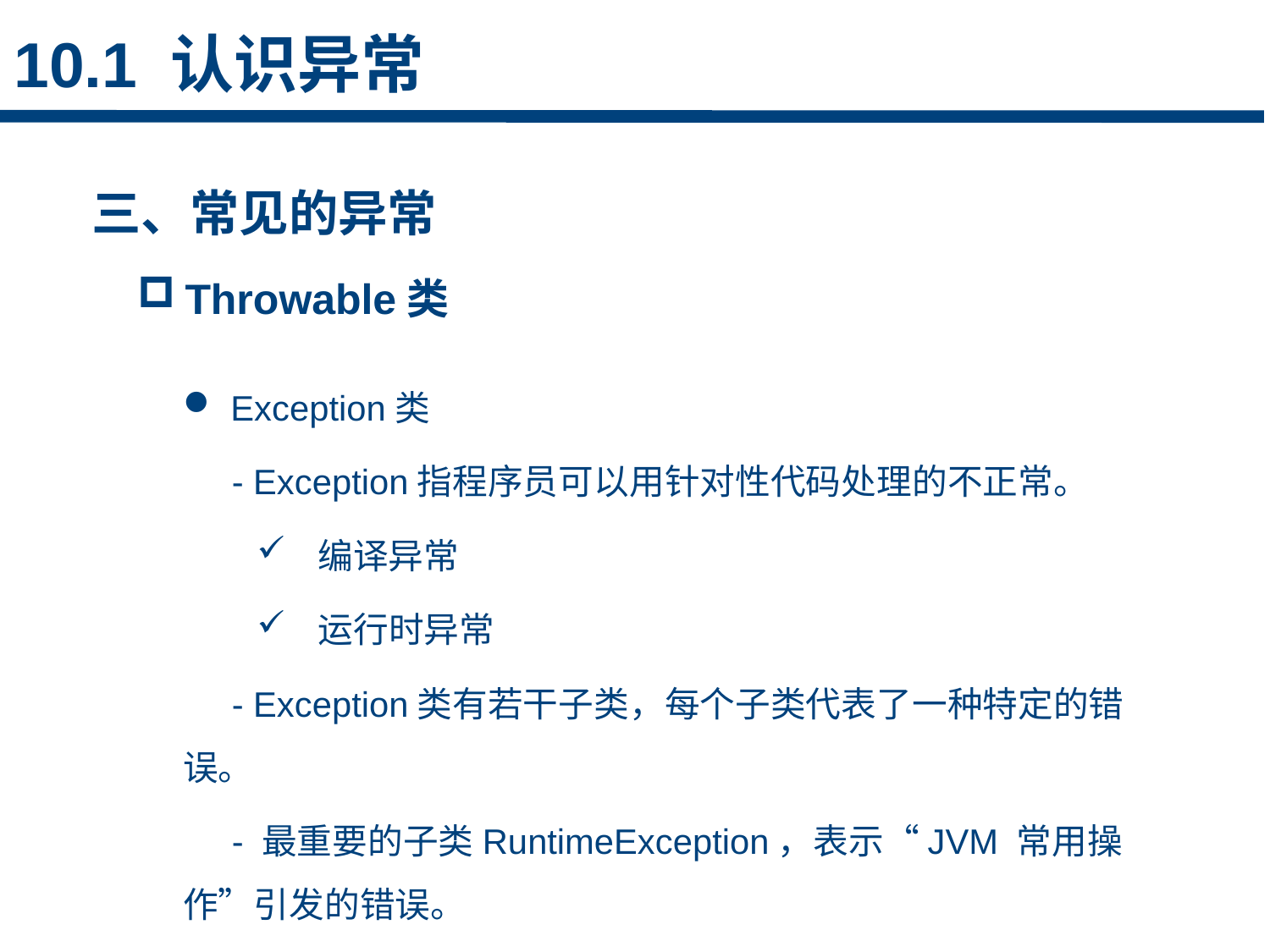

10.1 认识异常
三、常见的异常
Throwable类
点击添加文本
Exception类
     - Exception指程序员可以用针对性代码处理的不正常。
   编译异常
   运行时异常
     - Exception类有若干子类，每个子类代表了一种特定的错误。
     - 最重要的子类RuntimeException，表示“JVM 常用操作”引发的错误。
点击添加文本
点击添加文本
点击添加文本